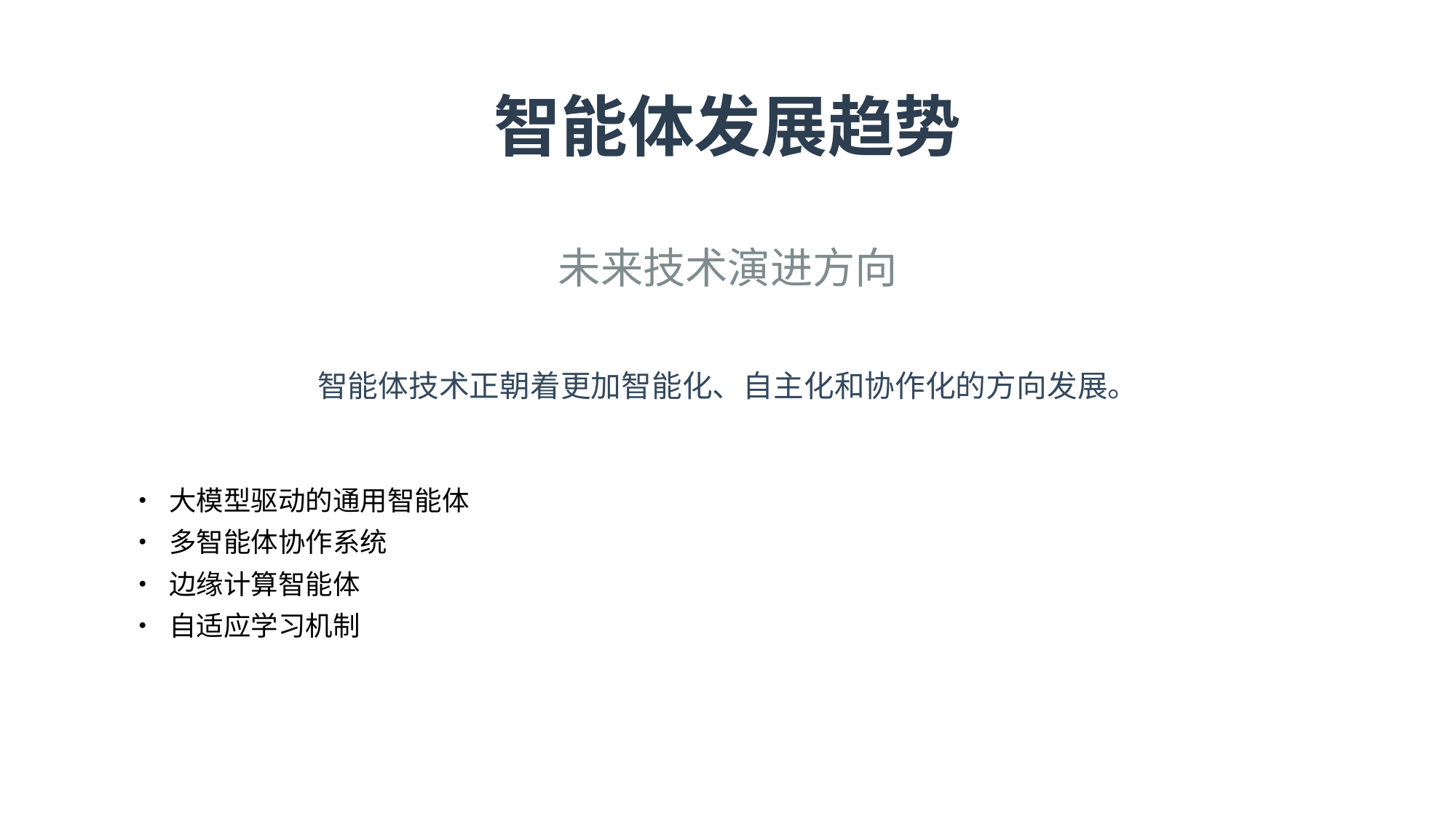

智能体发展趋势
未来技术演进方向
智能体技术正朝着更加智能化、自主化和协作化的方向发展。
• 大模型驱动的通用智能体
• 多智能体协作系统
• 边缘计算智能体
• 自适应学习机制